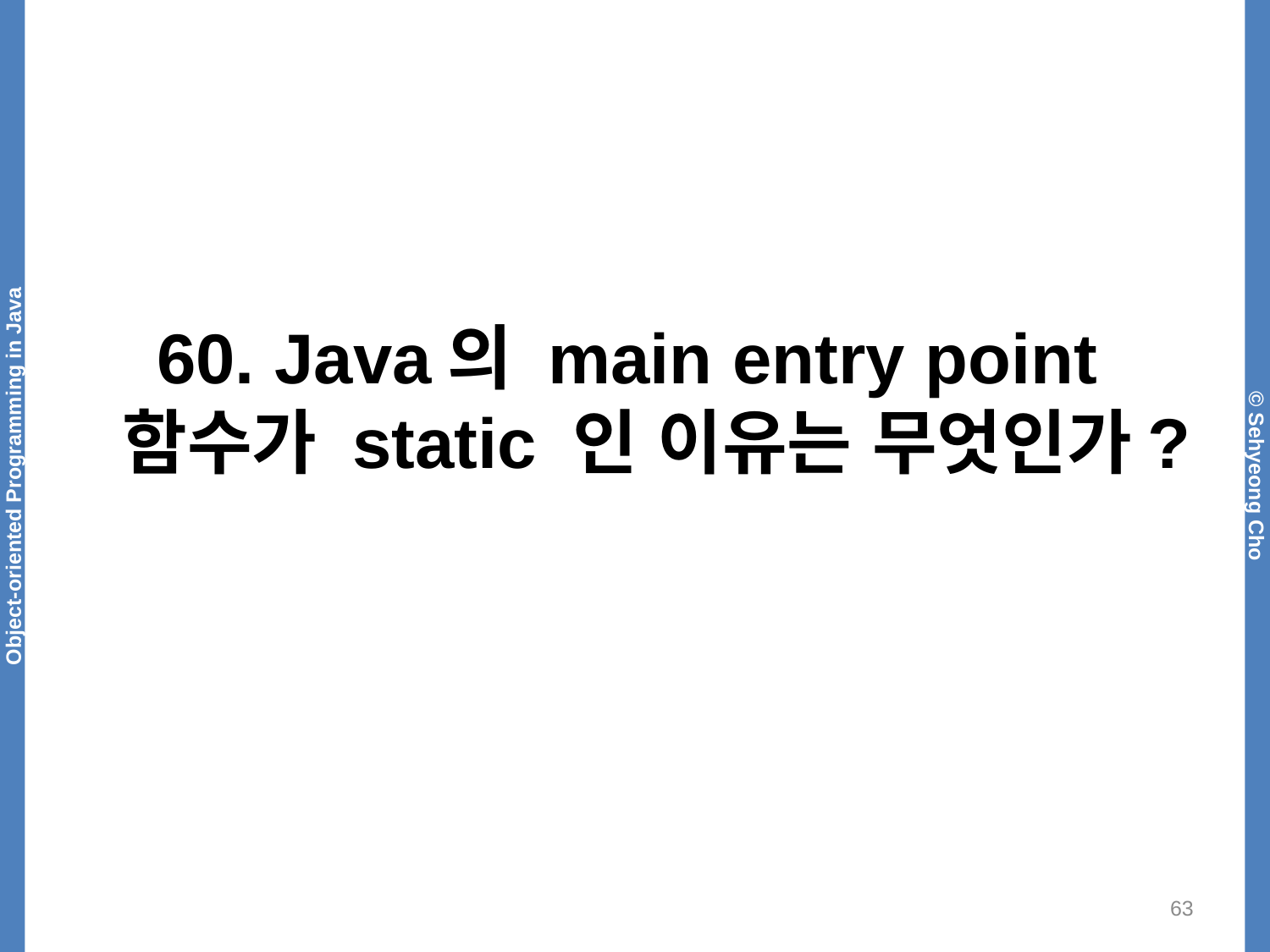

# 60. Java의 main entry point함수가 static 인 이유는 무엇인가?

63